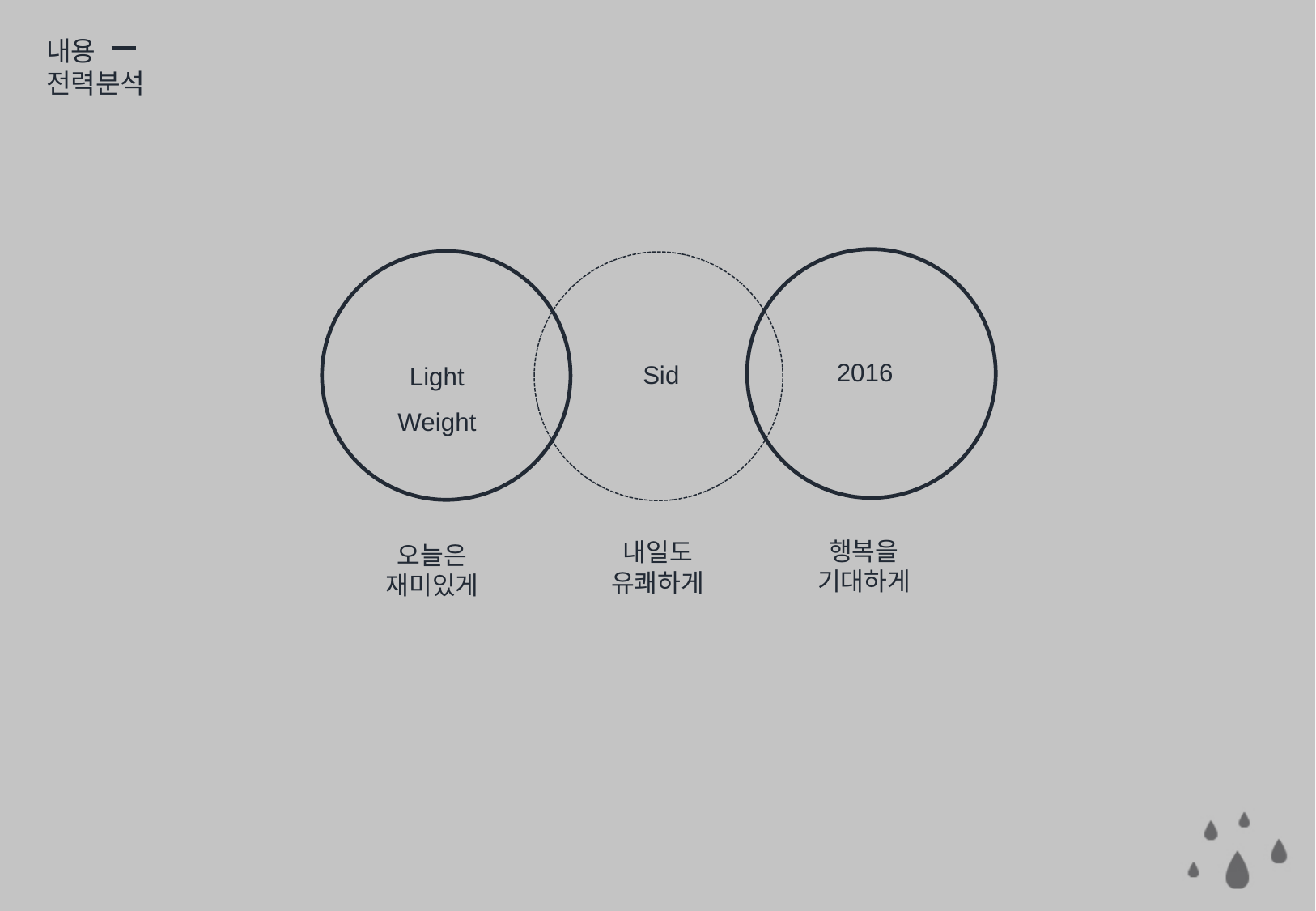

내용
전력분석

2016
Sid
Light
Weight
행복을
기대하게
내일도
유쾌하게
오늘은
재미있게